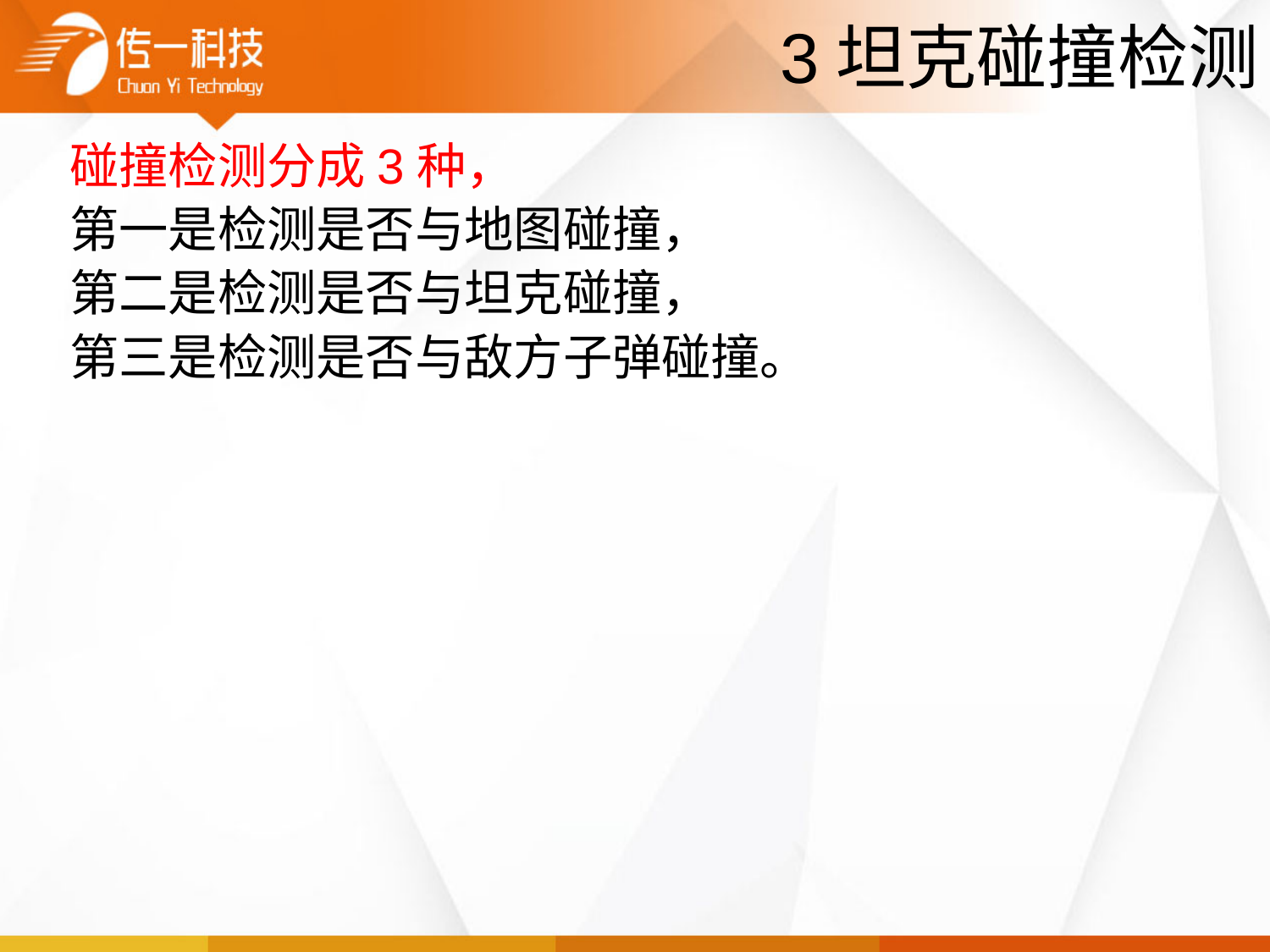

3坦克碰撞检测
碰撞检测分成3种，
第一是检测是否与地图碰撞，
第二是检测是否与坦克碰撞，
第三是检测是否与敌方子弹碰撞。